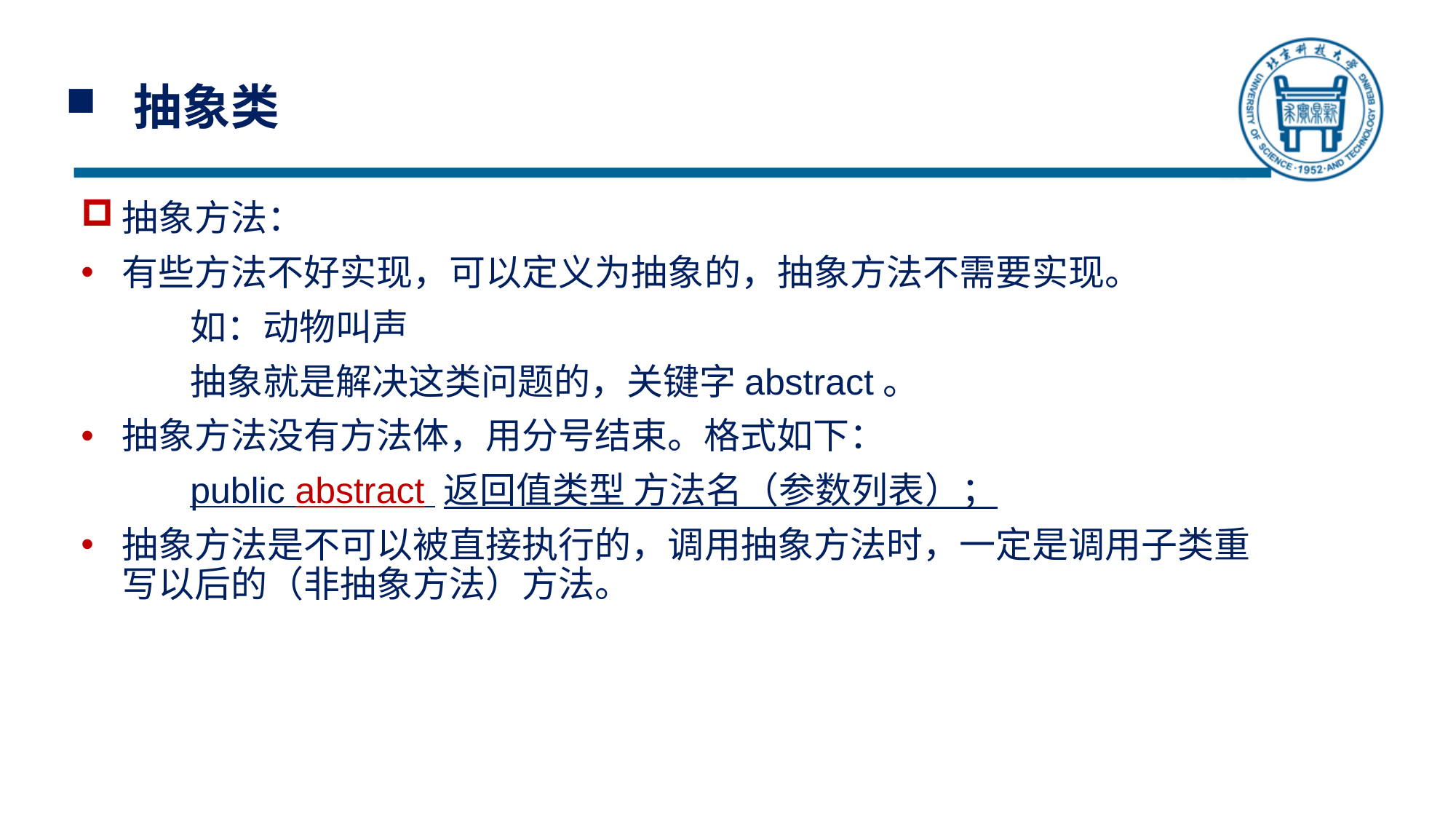

# 抽象类
抽象方法：
有些方法不好实现，可以定义为抽象的，抽象方法不需要实现。
	如：动物叫声
	抽象就是解决这类问题的，关键字abstract。
抽象方法没有方法体，用分号结束。格式如下：
	public abstract 返回值类型 方法名（参数列表）；
抽象方法是不可以被直接执行的，调用抽象方法时，一定是调用子类重写以后的（非抽象方法）方法。